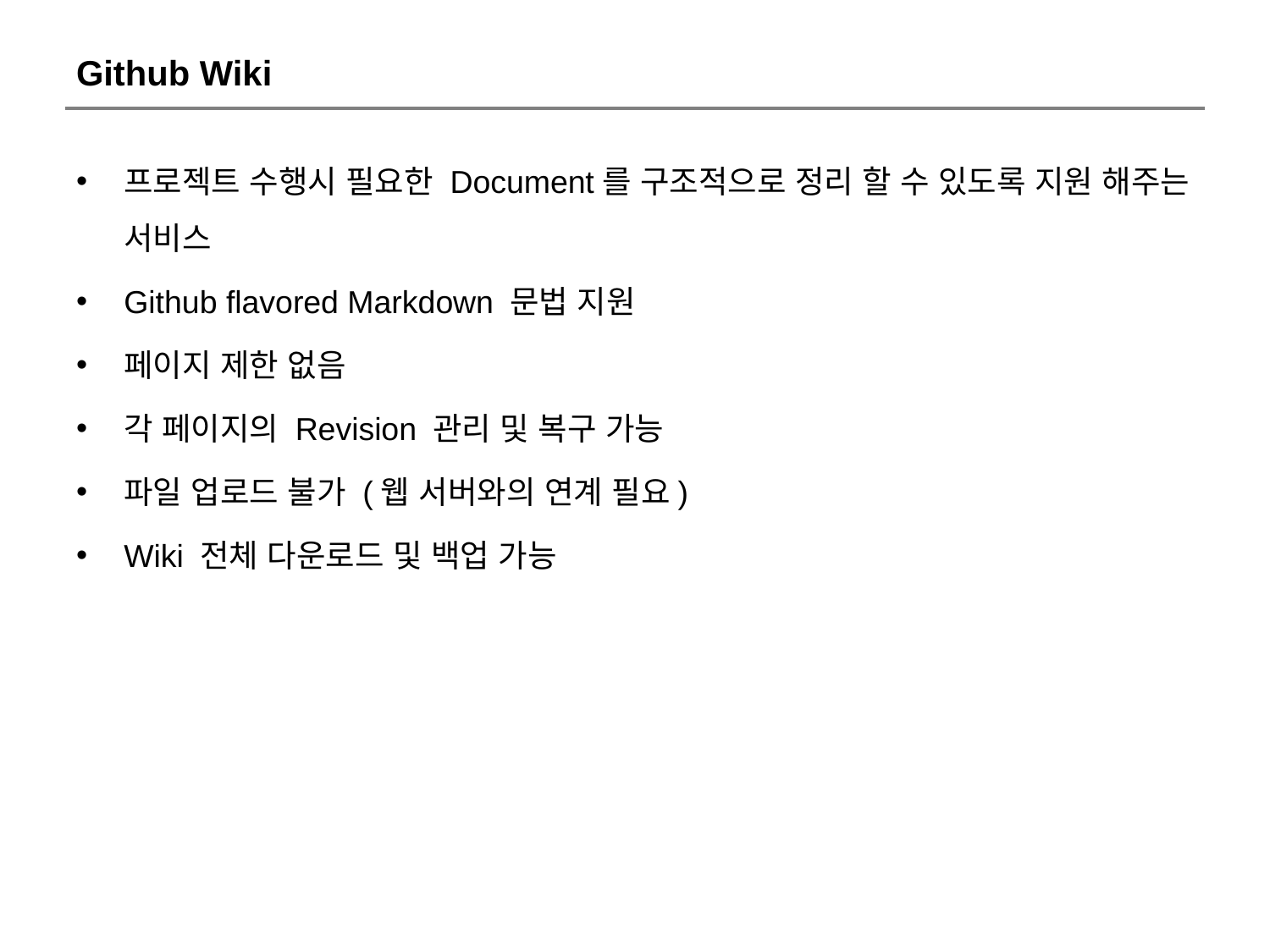

# Github Wiki
프로젝트 수행시 필요한 Document를 구조적으로 정리 할 수 있도록 지원 해주는 서비스
Github flavored Markdown 문법 지원
페이지 제한 없음
각 페이지의 Revision 관리 및 복구 가능
파일 업로드 불가 (웹 서버와의 연계 필요)
Wiki 전체 다운로드 및 백업 가능